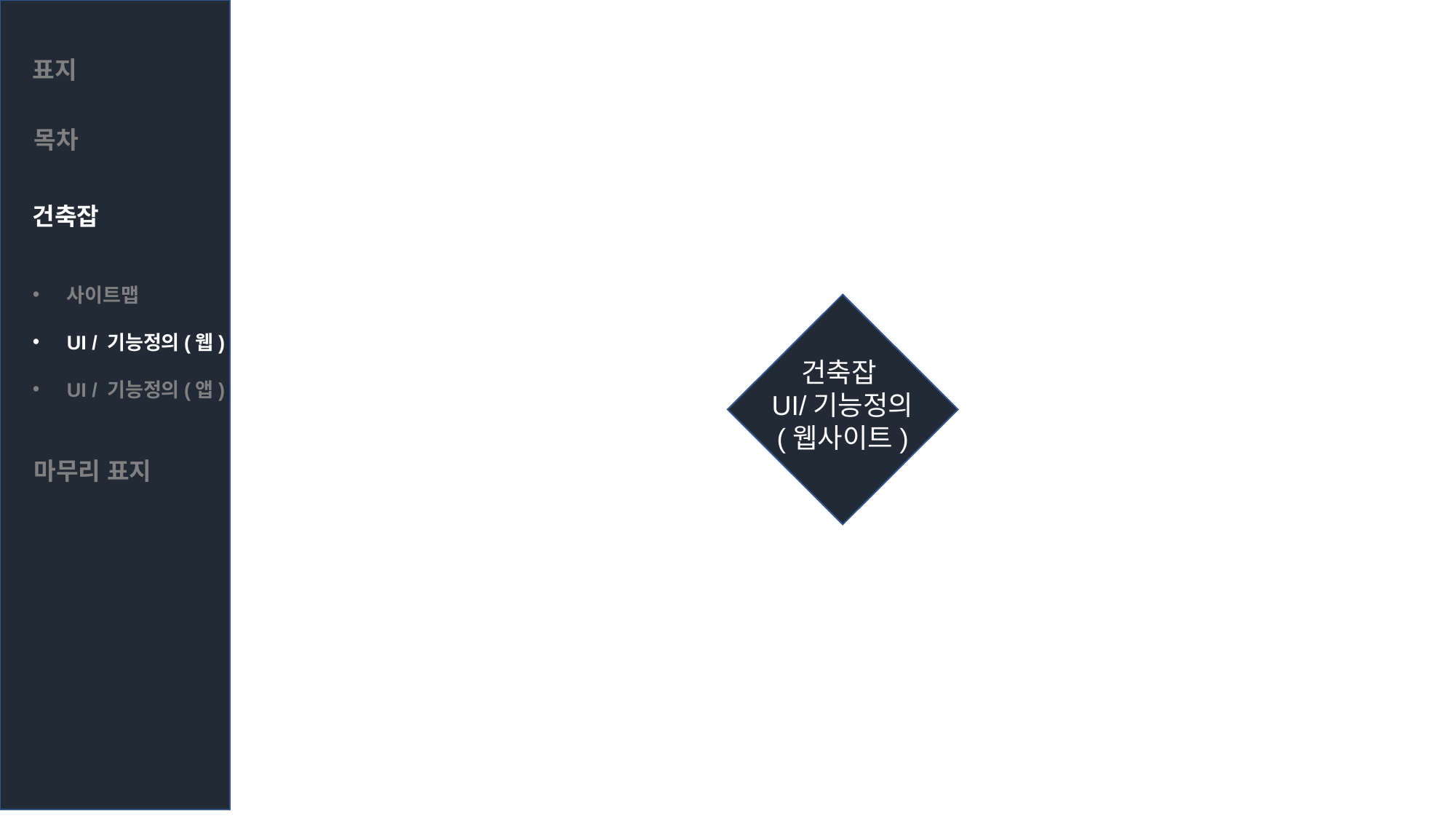

표지
목차
건축잡

사이트맵
UI / 기능정의(웹)
UI / 기능정의(앱)

건축잡
UI/기능정의
(웹사이트)
마무리 표지